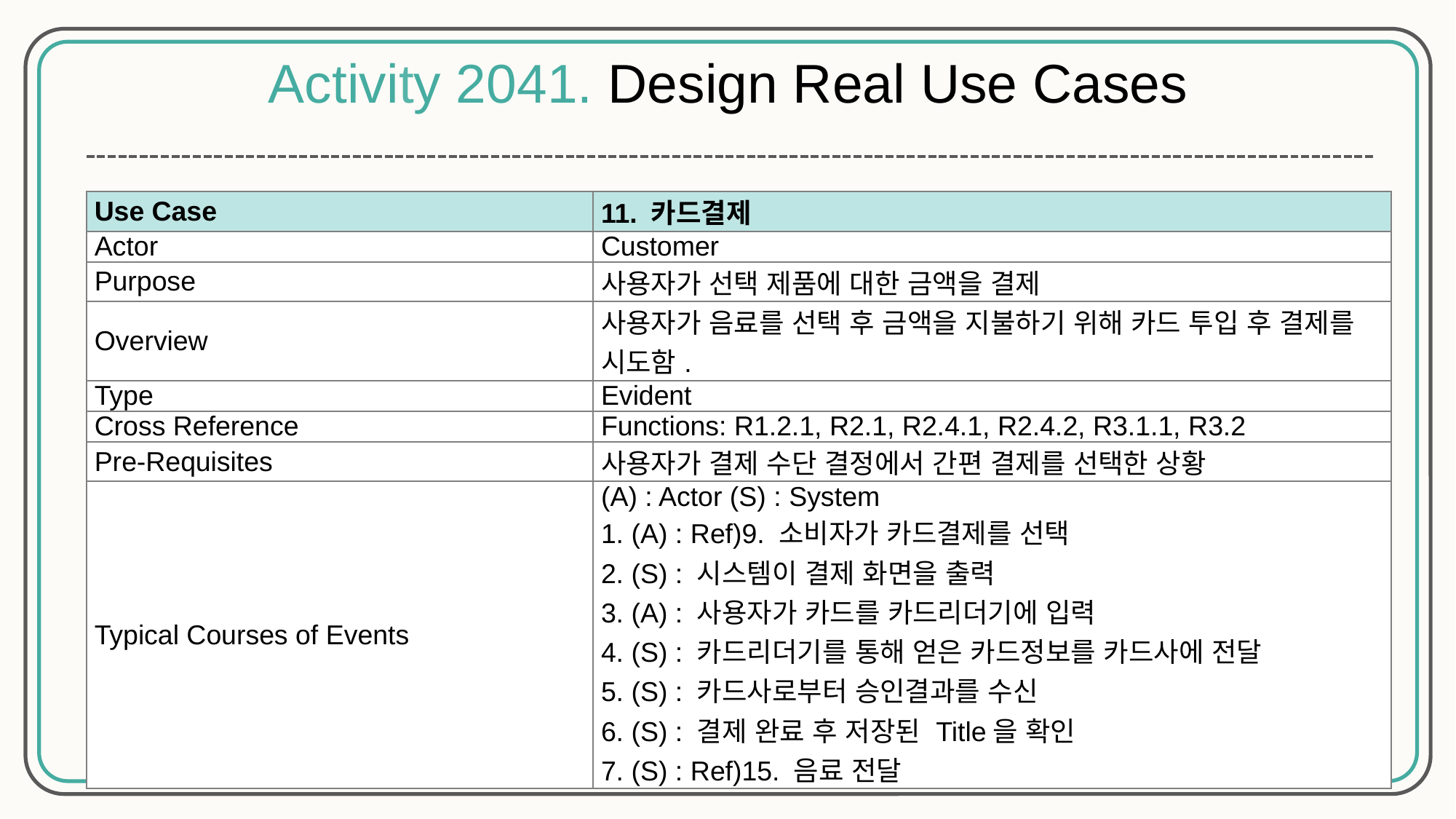

Activity 2041. Design Real Use Cases
| Use Case | 11. 카드결제 |
| --- | --- |
| Actor | Customer |
| Purpose | 사용자가 선택 제품에 대한 금액을 결제 |
| Overview | 사용자가 음료를 선택 후 금액을 지불하기 위해 카드 투입 후 결제를 시도함. |
| Type | Evident |
| Cross Reference | Functions: R1.2.1, R2.1, R2.4.1, R2.4.2, R3.1.1, R3.2 |
| Pre-Requisites | 사용자가 결제 수단 결정에서 간편 결제를 선택한 상황 |
| Typical Courses of Events | (A) : Actor (S) : System 1. (A) : Ref)9. 소비자가 카드결제를 선택 2. (S) : 시스템이 결제 화면을 출력 3. (A) : 사용자가 카드를 카드리더기에 입력 4. (S) : 카드리더기를 통해 얻은 카드정보를 카드사에 전달 5. (S) : 카드사로부터 승인결과를 수신 6. (S) : 결제 완료 후 저장된 Title을 확인 7. (S) : Ref)15. 음료 전달 |
13